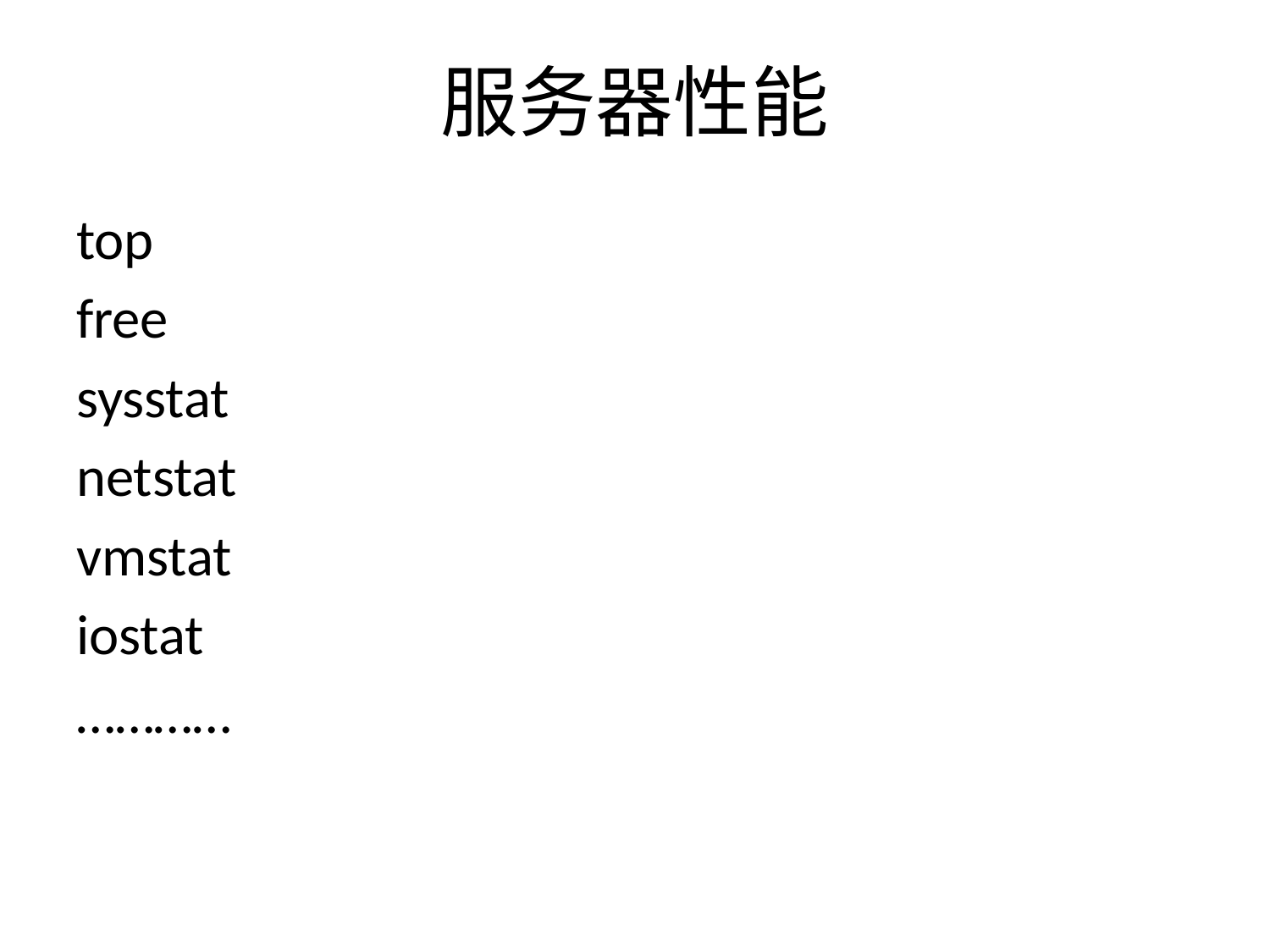

# 服务器性能
top
free
sysstat
netstat
vmstat
iostat
…………